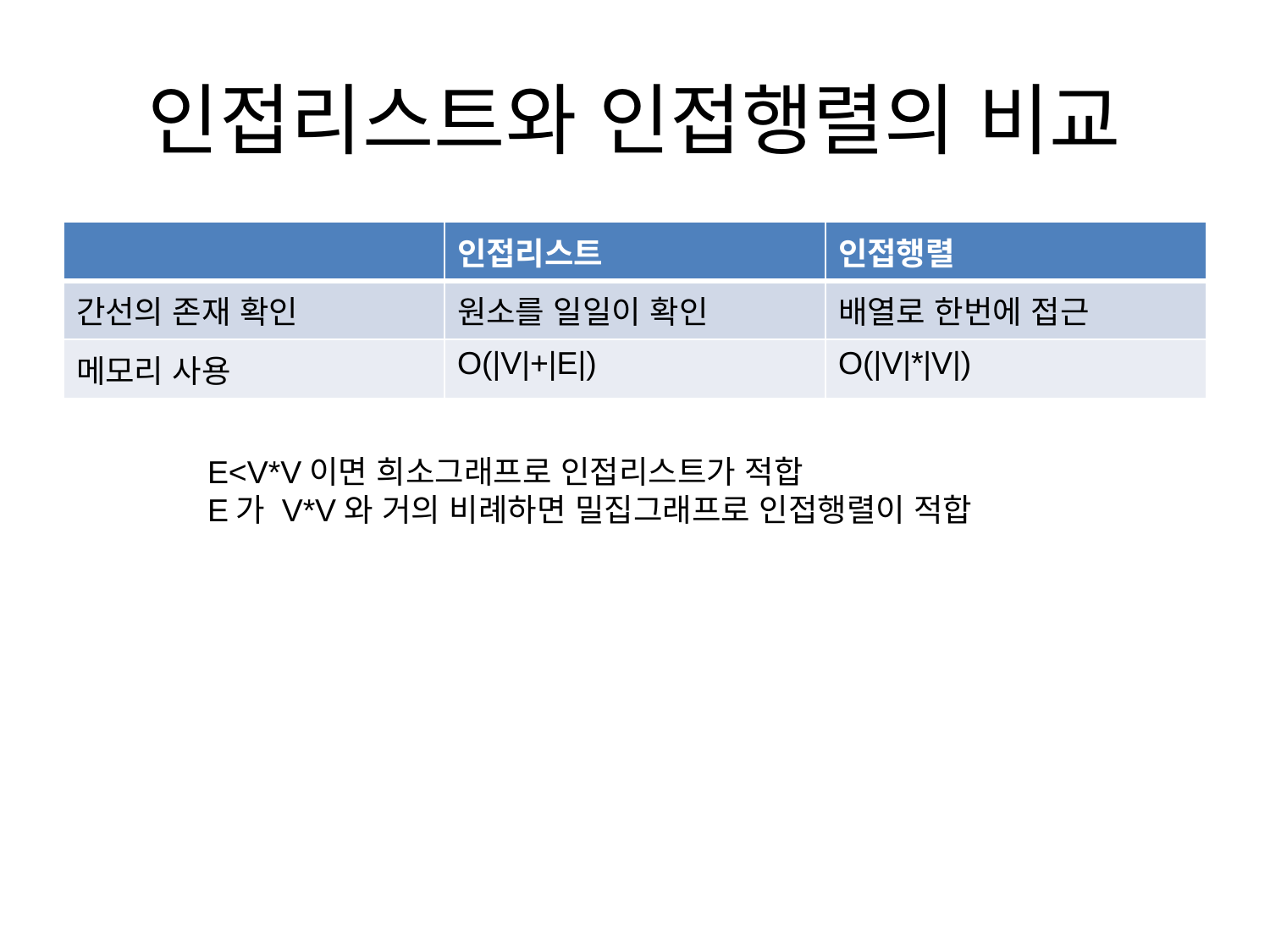

# 인접리스트와 인접행렬의 비교
|  | 인접리스트 | 인접행렬 |
| --- | --- | --- |
| 간선의 존재 확인 | 원소를 일일이 확인 | 배열로 한번에 접근 |
| 메모리 사용 | O(|V|+|E|) | O(|V|\*|V|) |
E<V*V이면 희소그래프로 인접리스트가 적합
E가 V*V와 거의 비례하면 밀집그래프로 인접행렬이 적합